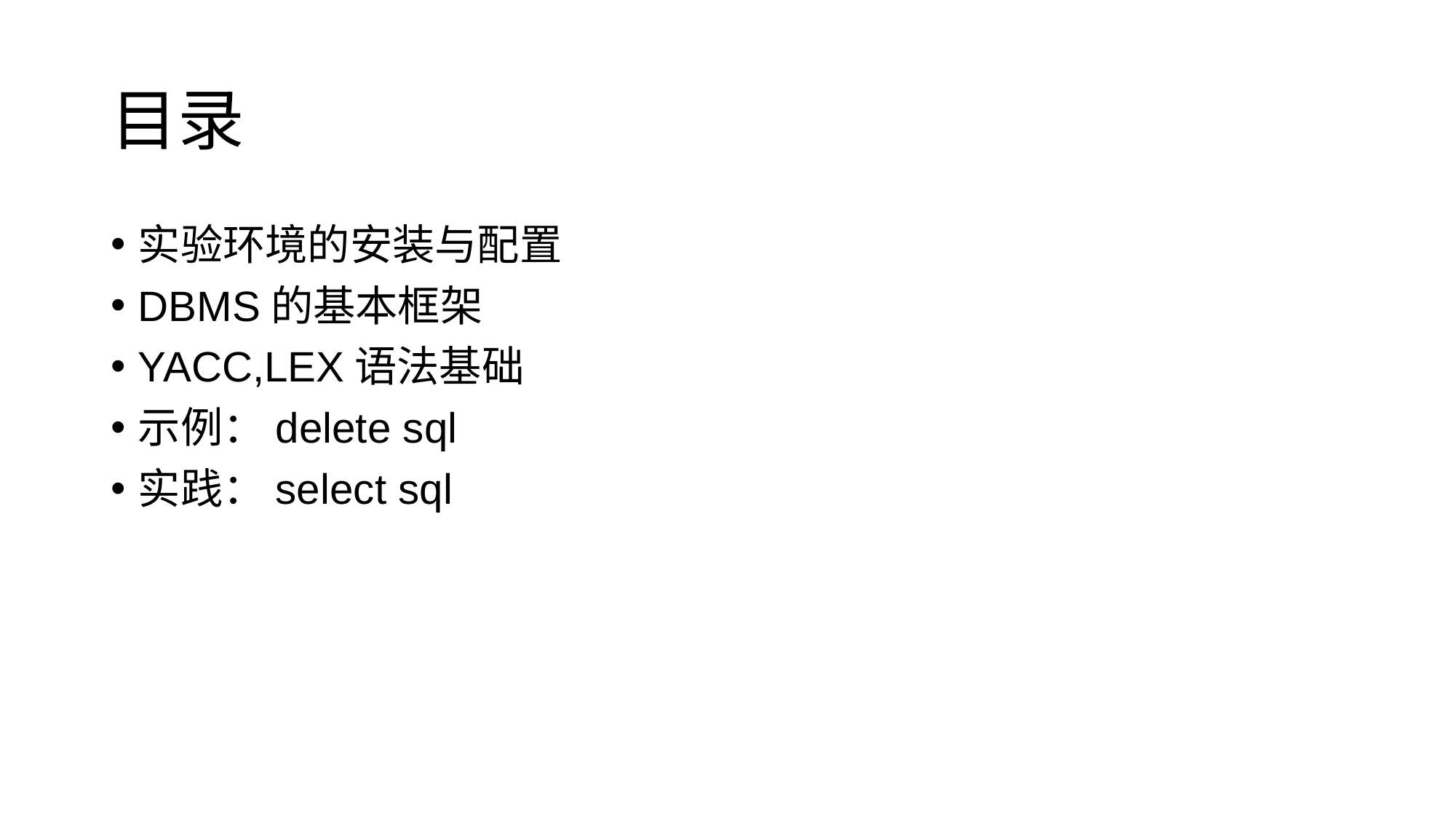

# 目录
实验环境的安装与配置
DBMS的基本框架
YACC,LEX语法基础
示例：delete sql
实践：select sql